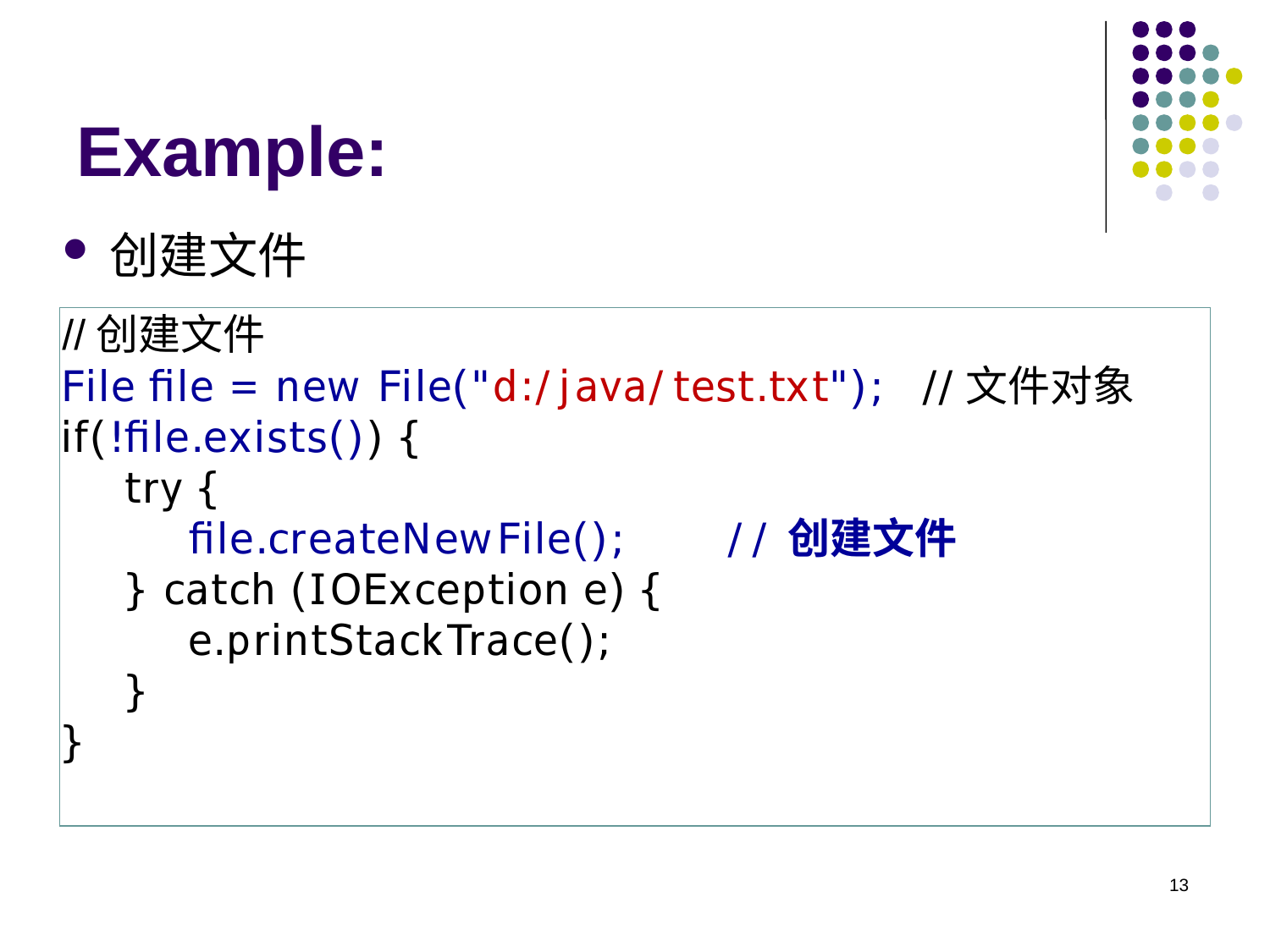

# Example:
创建文件
//创建文件
File file = new File("d:/java/test.txt");   //文件对象
if(!file.exists()) {
try {
file.createNewFile();	//创建文件
} catch (IOException e) {
e.printStackTrace();
}
}

13